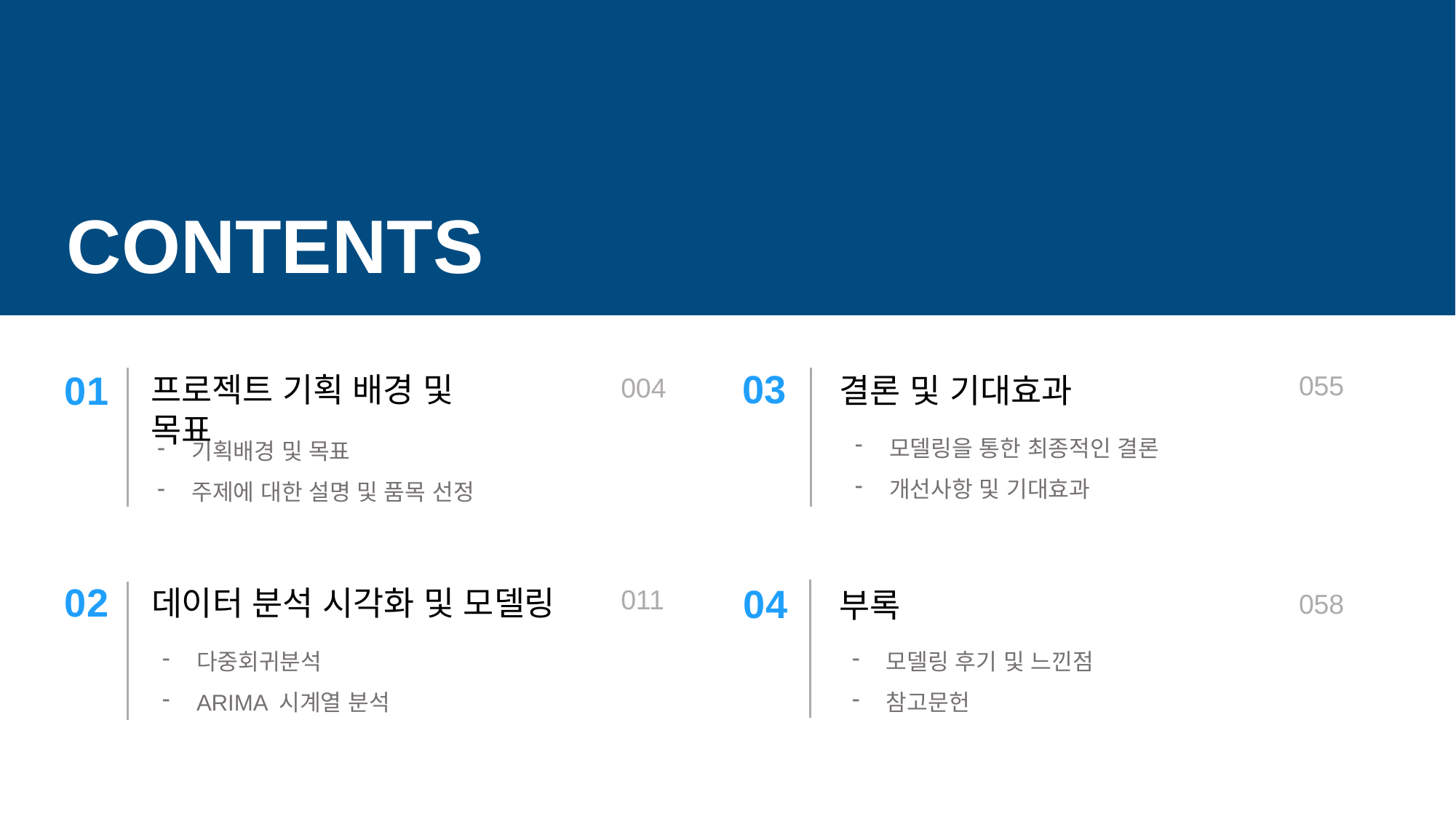

CONTENTS
03
01
프로젝트 기획 배경 및 목표
055
결론 및 기대효과
004
모델링을 통한 최종적인 결론
개선사항 및 기대효과
기획배경 및 목표
주제에 대한 설명 및 품목 선정
02
04
데이터 분석 시각화 및 모델링
011
부록
058
모델링 후기 및 느낀점
참고문헌
다중회귀분석
ARIMA 시계열 분석